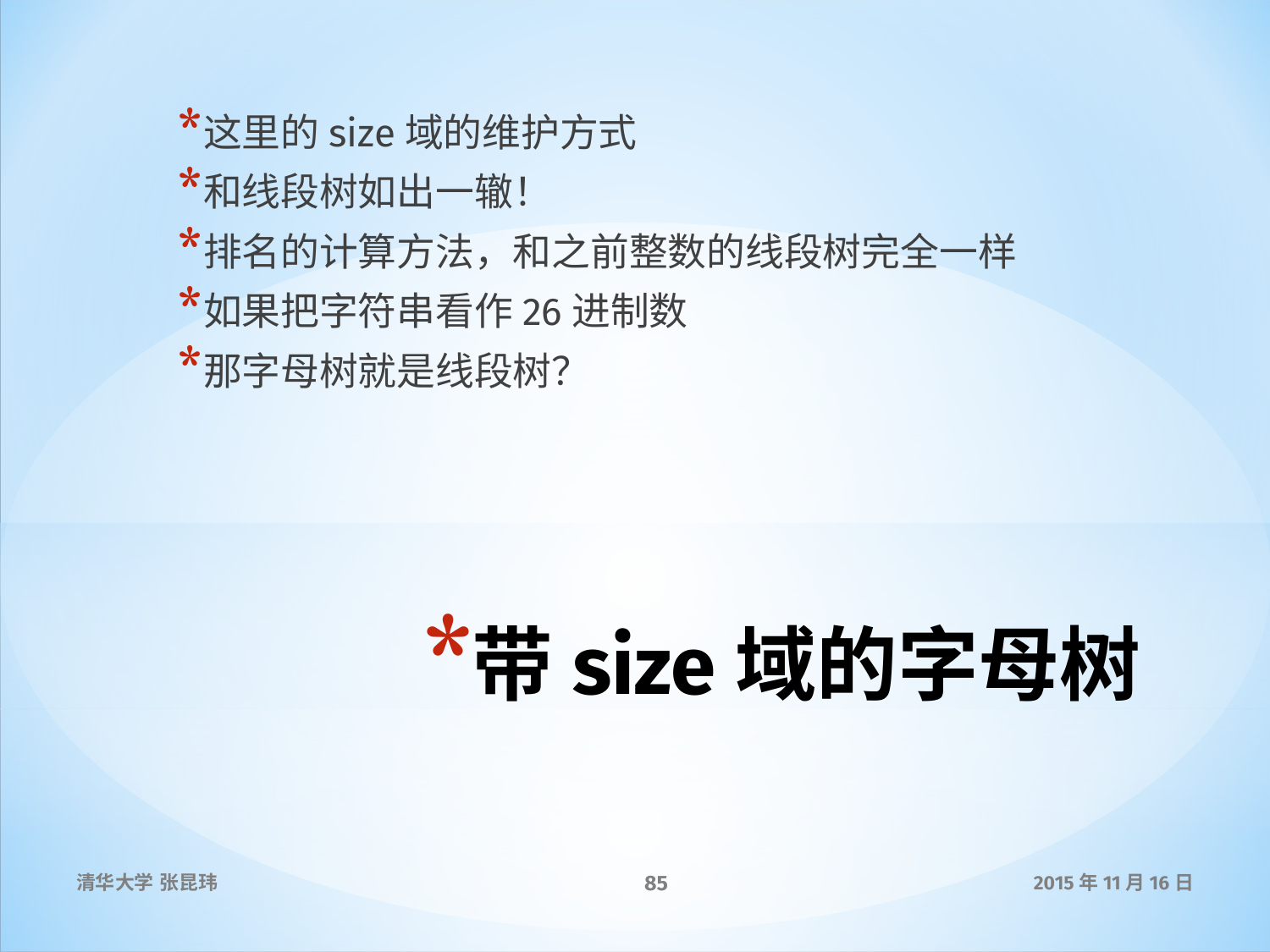

这里的size域的维护方式
和线段树如出一辙！
排名的计算方法，和之前整数的线段树完全一样
如果把字符串看作26进制数
那字母树就是线段树？
# 带size域的字母树
清华大学 张昆玮
85
2015年11月16日